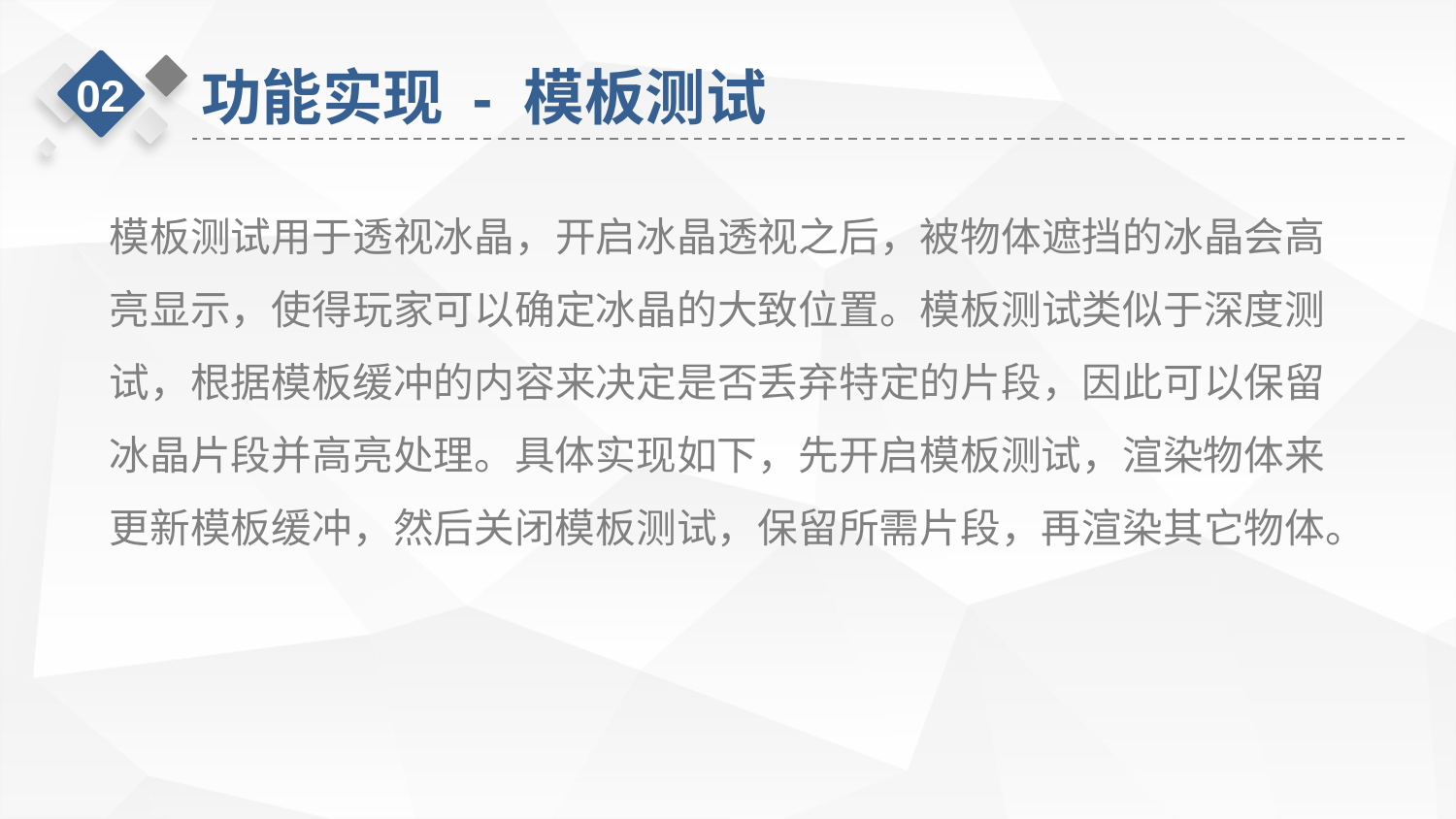

功能实现 - 模板测试

02

模板测试用于透视冰晶，开启冰晶透视之后，被物体遮挡的冰晶会高亮显示，使得玩家可以确定冰晶的大致位置。模板测试类似于深度测试，根据模板缓冲的内容来决定是否丢弃特定的片段，因此可以保留冰晶片段并高亮处理。具体实现如下，先开启模板测试，渲染物体来更新模板缓冲，然后关闭模板测试，保留所需片段，再渲染其它物体。